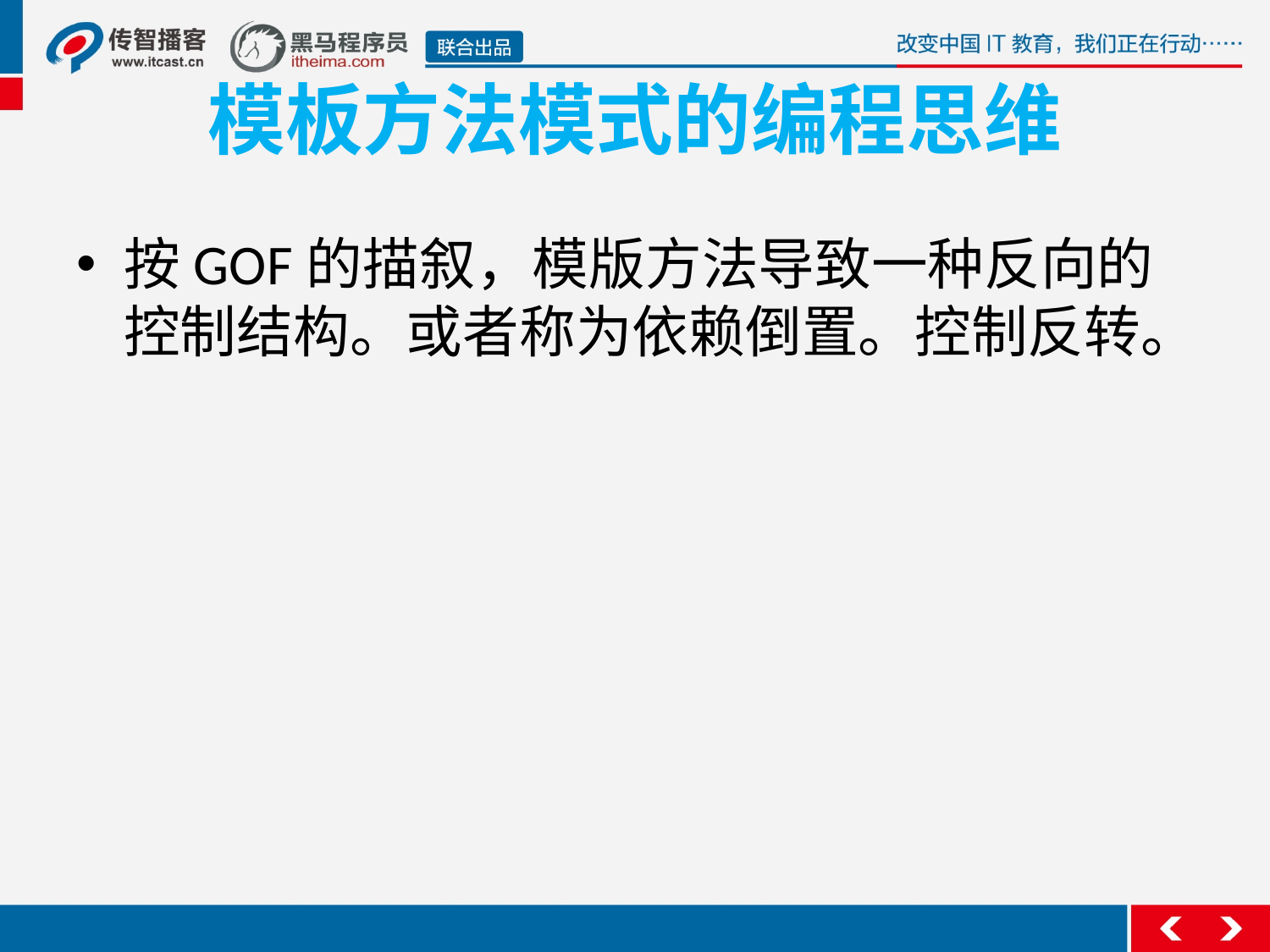

# 模板方法模式的编程思维
按GOF的描叙，模版方法导致一种反向的控制结构。或者称为依赖倒置。控制反转。